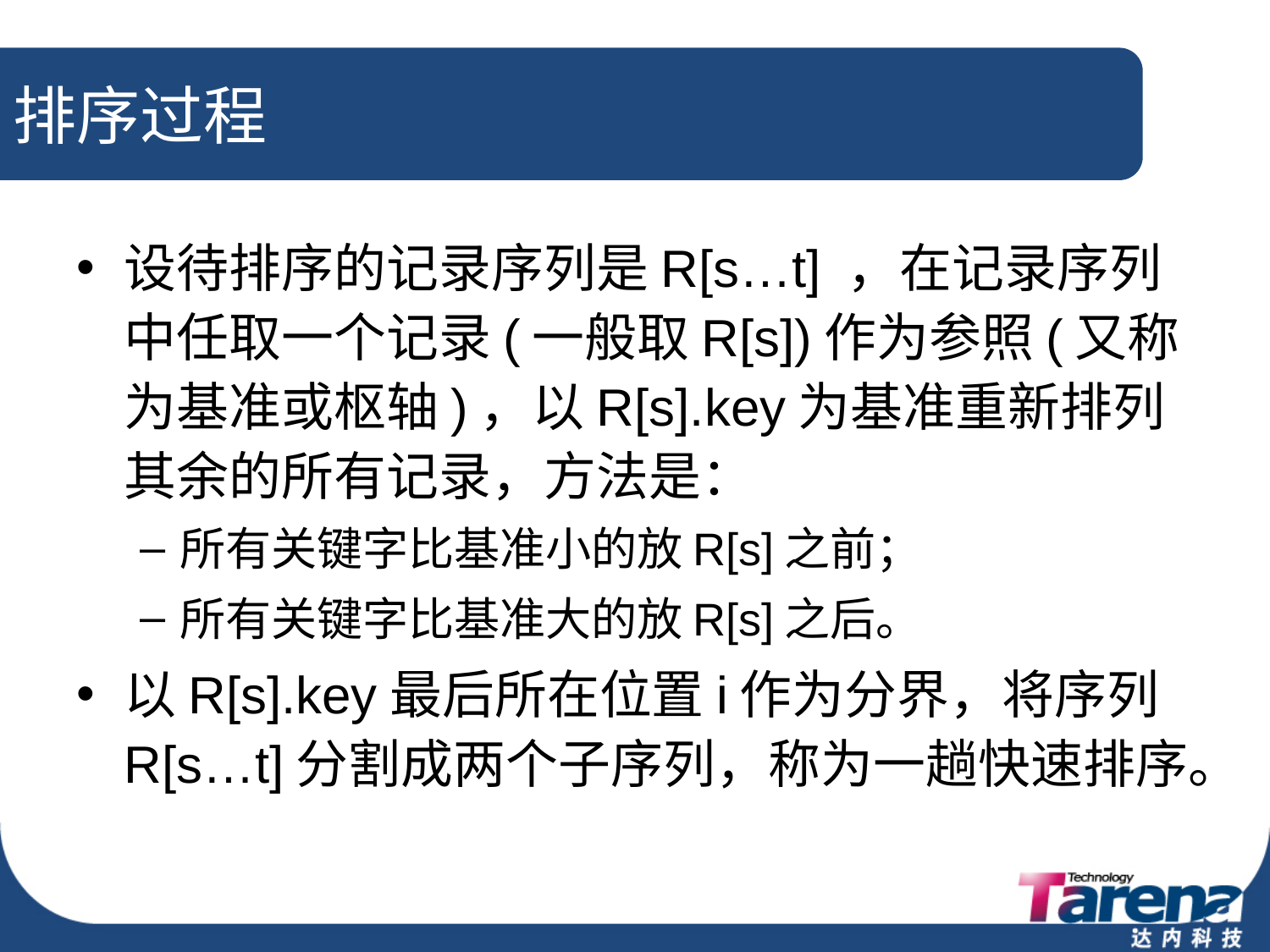

# 排序过程
设待排序的记录序列是R[s…t] ，在记录序列中任取一个记录(一般取R[s])作为参照(又称为基准或枢轴)，以R[s].key为基准重新排列其余的所有记录，方法是：
所有关键字比基准小的放R[s]之前；
所有关键字比基准大的放R[s]之后。
以R[s].key最后所在位置i作为分界，将序列R[s…t]分割成两个子序列，称为一趟快速排序。